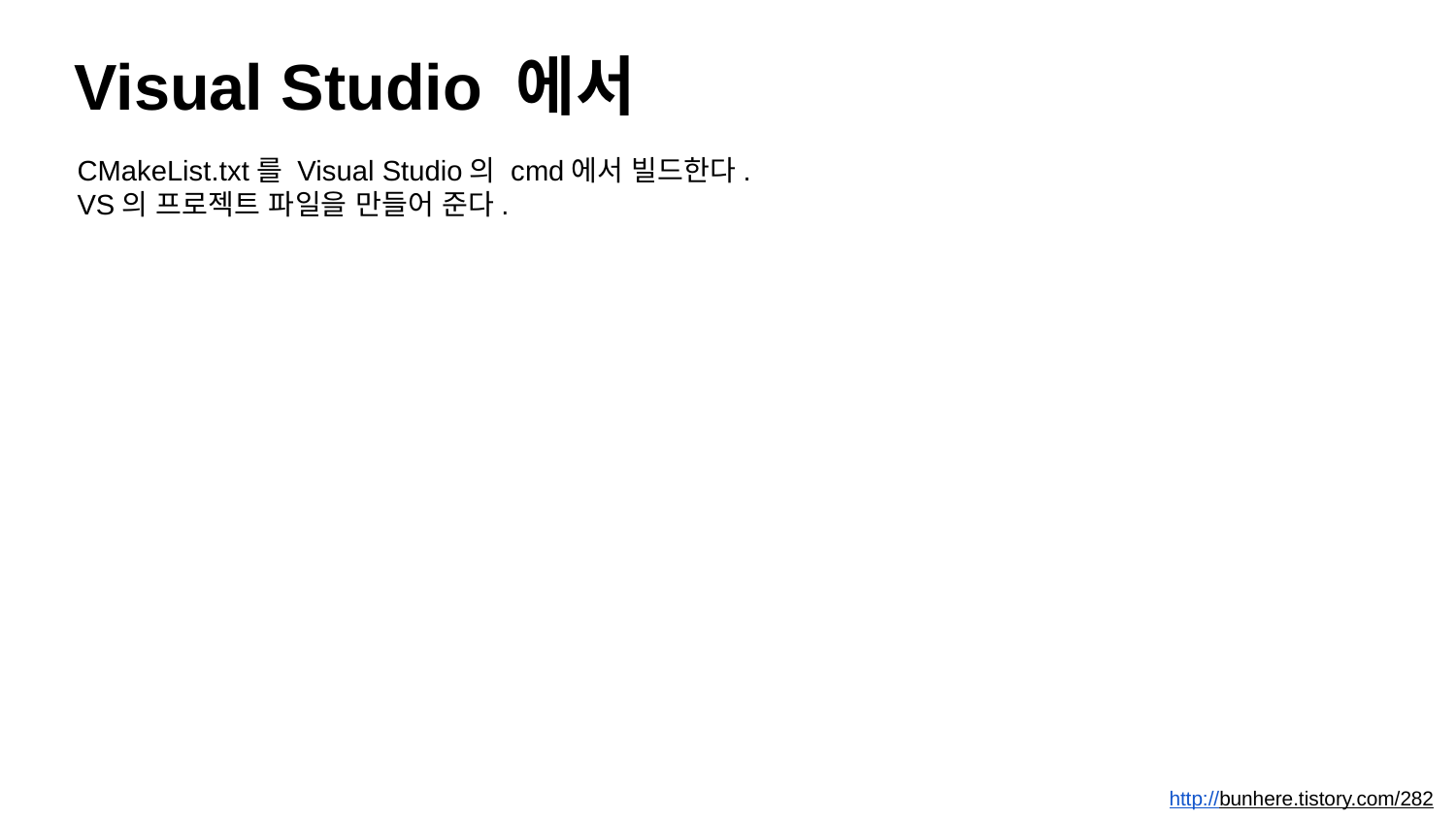

Visual Studio 에서
CMakeList.txt를 Visual Studio의 cmd에서 빌드한다.
VS의 프로젝트 파일을 만들어 준다.
http://bunhere.tistory.com/282